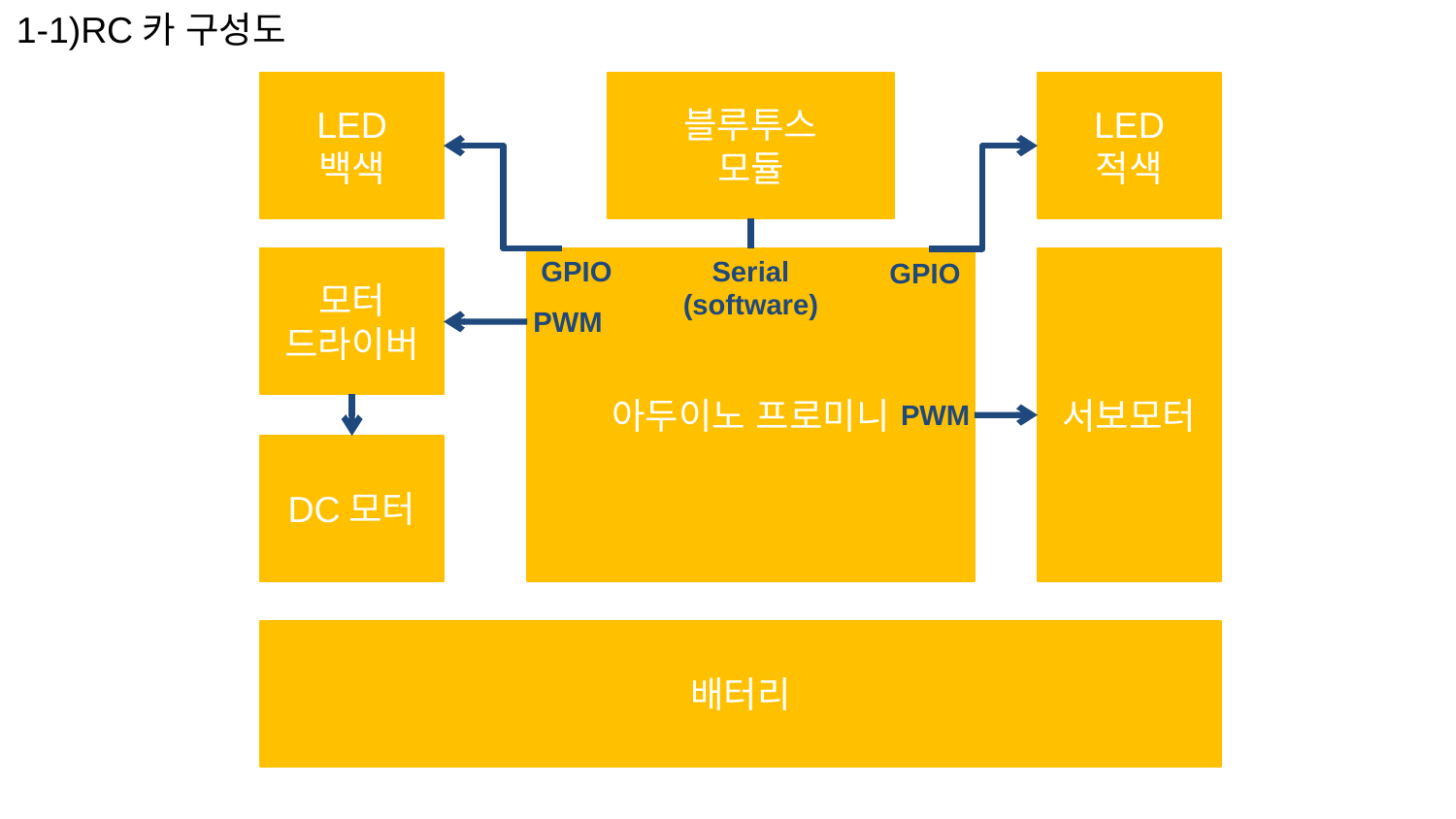

1-1)RC카 구성도
LED 백색
블루투스
모듈
LED 적색
GPIO
Serial
(software)
GPIO
서보모터
모터
드라이버
아두이노 프로미니
PWM
PWM
DC모터
배터리